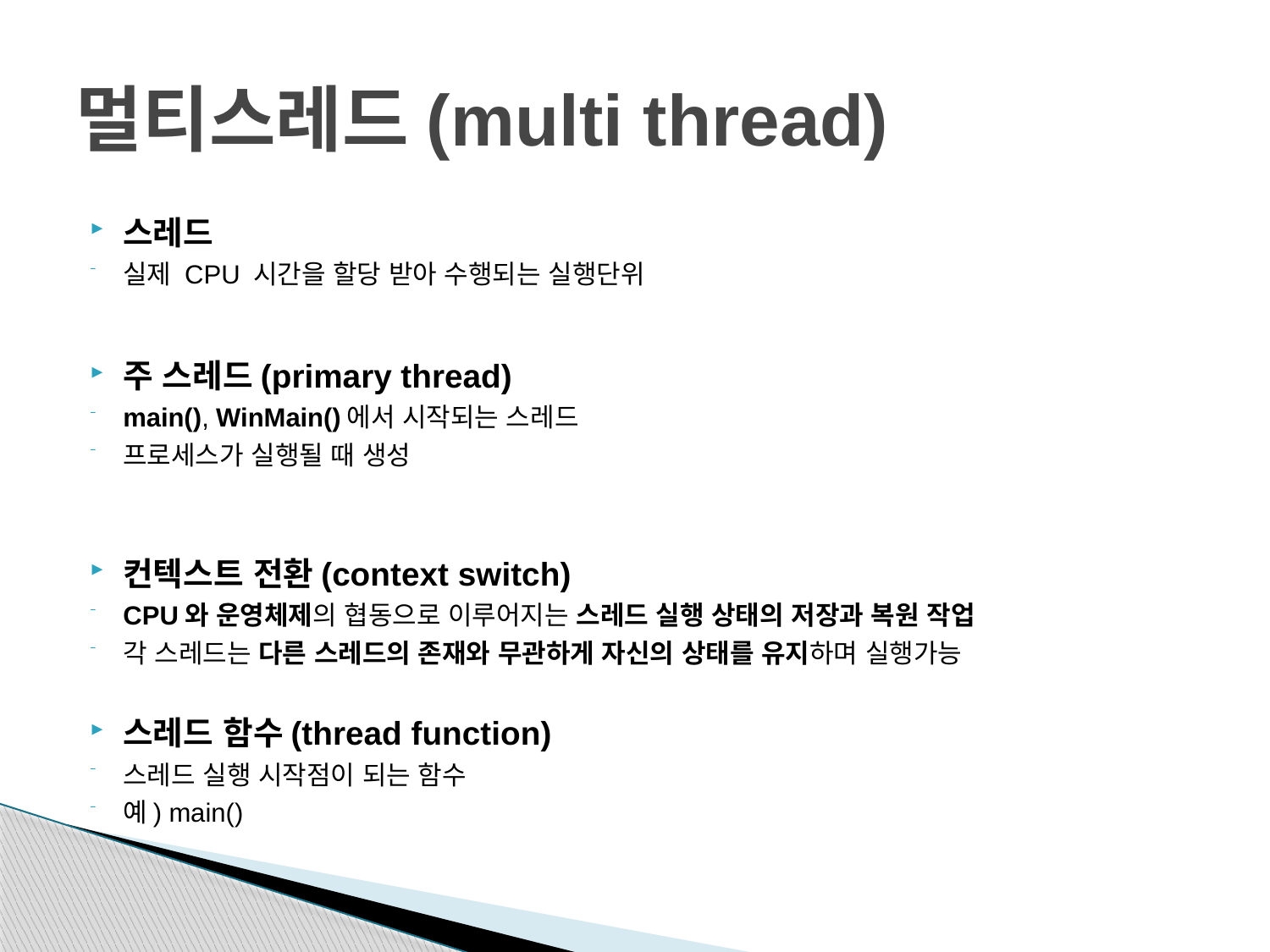

# 멀티스레드(multi thread)
스레드
실제 CPU 시간을 할당 받아 수행되는 실행단위

주 스레드(primary thread)
main(), WinMain()에서 시작되는 스레드
프로세스가 실행될 때 생성

컨텍스트 전환(context switch)
CPU와 운영체제의 협동으로 이루어지는 스레드 실행 상태의 저장과 복원 작업
각 스레드는 다른 스레드의 존재와 무관하게 자신의 상태를 유지하며 실행가능

스레드 함수(thread function)
스레드 실행 시작점이 되는 함수
예) main()